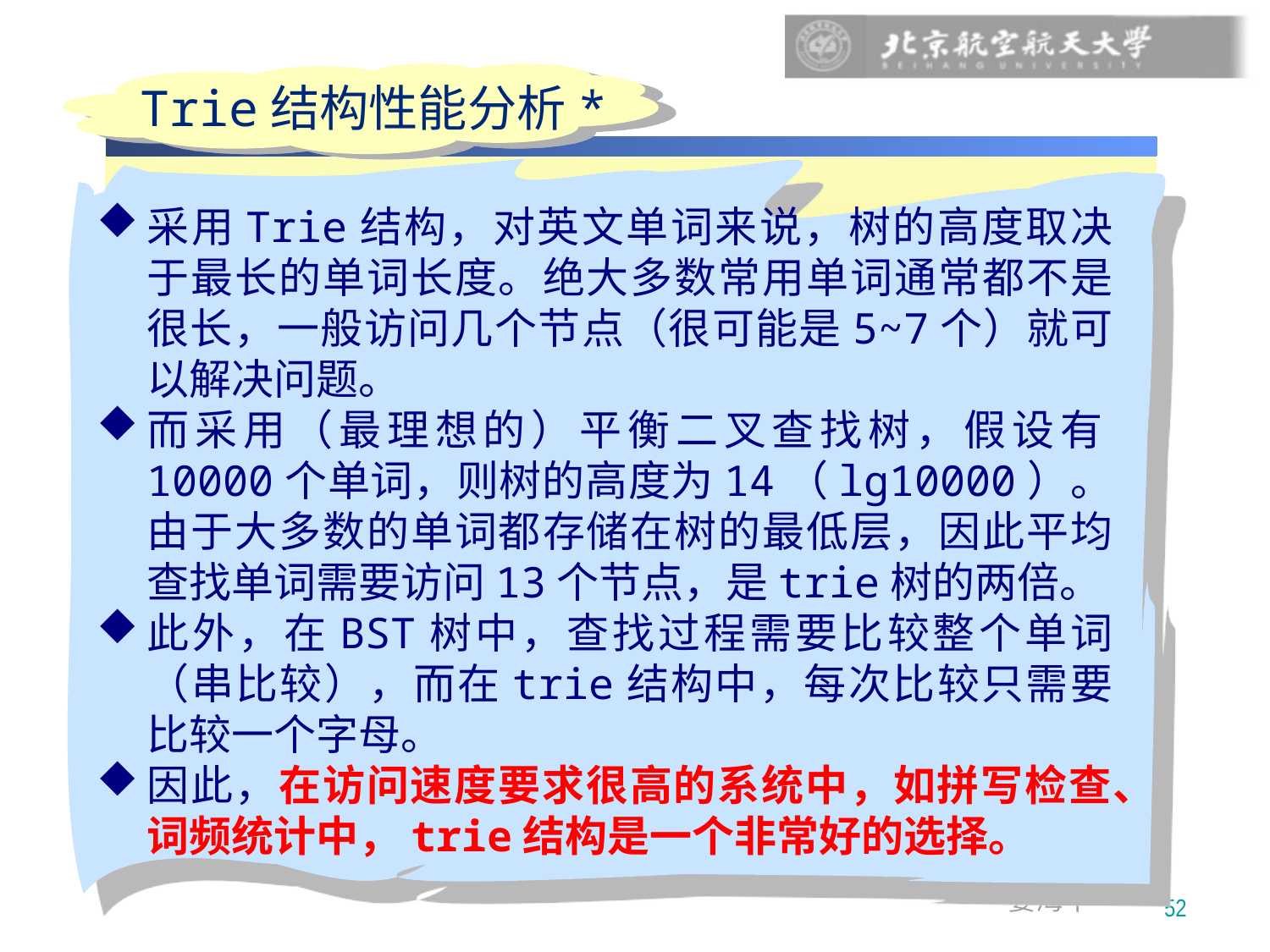

Trie结构性能分析*

采用Trie结构，对英文单词来说，树的高度取决于最长的单词长度。绝大多数常用单词通常都不是很长，一般访问几个节点（很可能是5~7个）就可以解决问题。
而采用（最理想的）平衡二叉查找树，假设有10000个单词，则树的高度为14（lg10000）。由于大多数的单词都存储在树的最低层，因此平均查找单词需要访问13个节点，是trie树的两倍。
此外，在BST树中，查找过程需要比较整个单词（串比较），而在trie结构中，每次比较只需要比较一个字母。
因此，在访问速度要求很高的系统中，如拼写检查、词频统计中，trie结构是一个非常好的选择。
52